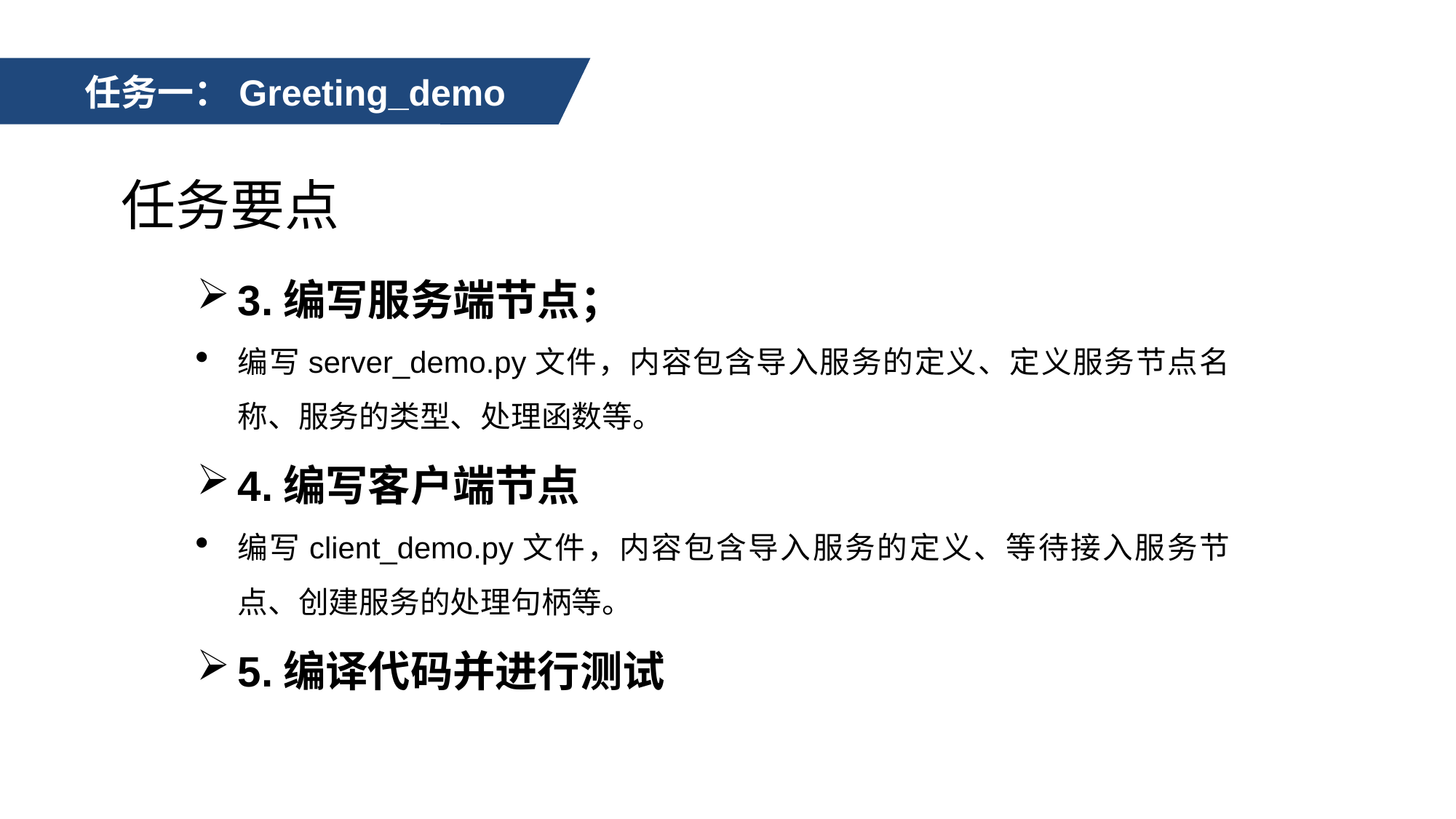

任务一：Greeting_demo
任务要点
3.编写服务端节点；
编写server_demo.py文件，内容包含导入服务的定义、定义服务节点名称、服务的类型、处理函数等。
4.编写客户端节点
编写client_demo.py文件，内容包含导入服务的定义、等待接入服务节点、创建服务的处理句柄等。
5.编译代码并进行测试